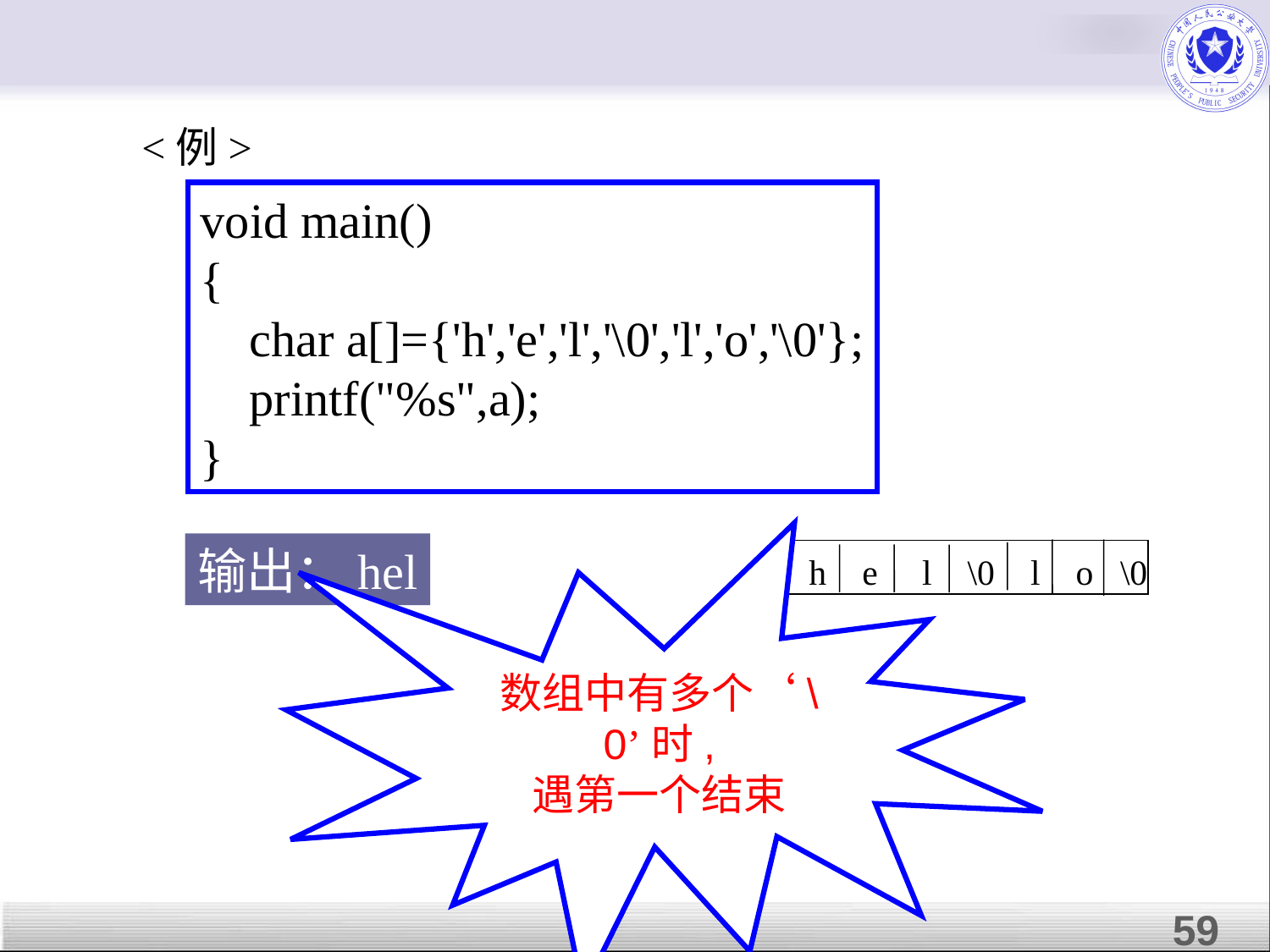

<例>
void main()
{
    char a[]={'h','e','l','\0','l','o','\0'};
    printf("%s",a);
}
输出：hel

h    e     l    \0    l    o   \0

数组中有多个‘\0’时,
遇第一个结束